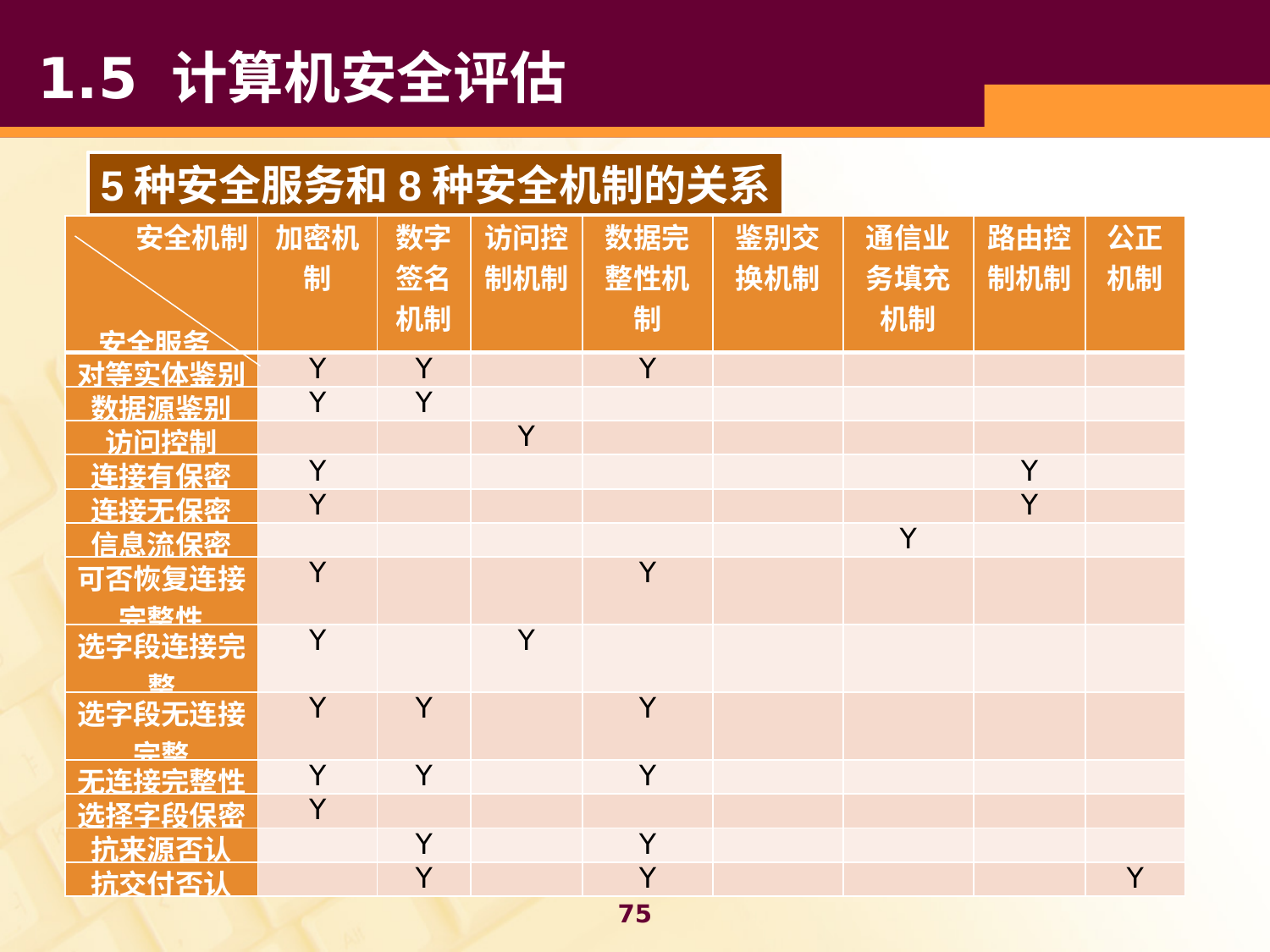

1.5 计算机安全评估

5种安全服务和8种安全机制的关系
| 安全机制     安全服务 | 加密机制 | 数字签名机制 | 访问控制机制 | 数据完整性机制 | 鉴别交换机制 | 通信业务填充机制 | 路由控制机制 | 公正机制 |
| --- | --- | --- | --- | --- | --- | --- | --- | --- |
| 对等实体鉴别 | Y | Y |  | Y |  |  |  |  |
| 数据源鉴别 | Y | Y |  |  |  |  |  |  |
| 访问控制 |  |  | Y |  |  |  |  |  |
| 连接有保密 | Y |  |  |  |  |  | Y |  |
| 连接无保密 | Y |  |  |  |  |  | Y |  |
| 信息流保密 |  |  |  |  |  | Y |  |  |
| 可否恢复连接完整性 | Y |  |  | Y |  |  |  |  |
| 选字段连接完整 | Y |  | Y |  |  |  |  |  |
| 选字段无连接完整 | Y | Y |  | Y |  |  |  |  |
| 无连接完整性 | Y | Y |  | Y |  |  |  |  |
| 选择字段保密 | Y |  |  |  |  |  |  |  |
| 抗来源否认 |  | Y |  | Y |  |  |  |  |
| 抗交付否认 |  | Y |  | Y |  |  |  | Y |